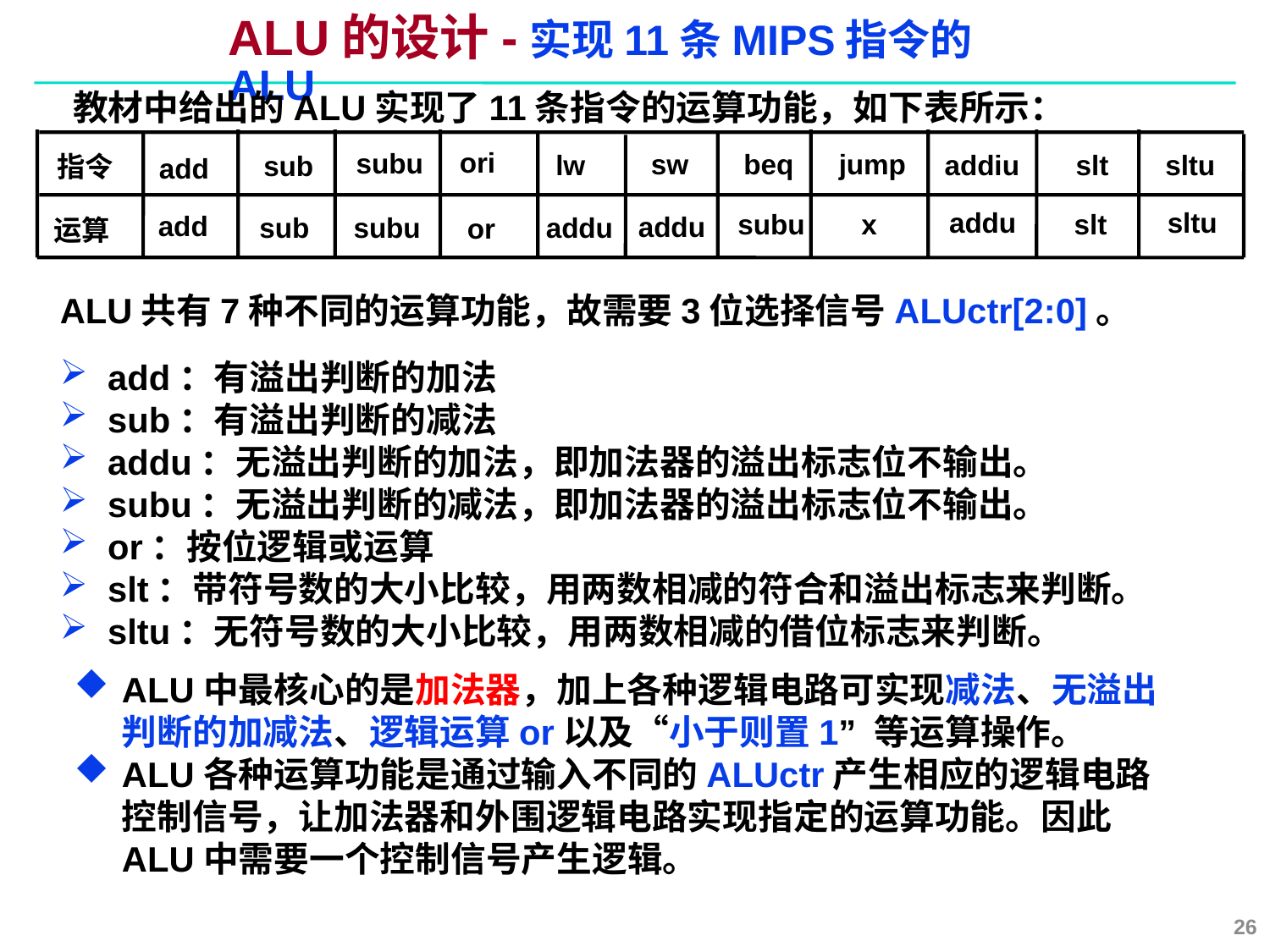

ALU的设计-实现11条MIPS指令的ALU
教材中给出的ALU实现了11条指令的运算功能，如下表所示：

ori
sw
beq
jump
lw

 subu
x
addu
addu
or
运算

指令

 subu
addiu
slt
sltu
 sub
add
addu
sltu
slt
add
 subu
 sub
ALU共有7种不同的运算功能，故需要3位选择信号ALUctr[2:0]。
add：有溢出判断的加法
sub：有溢出判断的减法
addu：无溢出判断的加法，即加法器的溢出标志位不输出。
subu：无溢出判断的减法，即加法器的溢出标志位不输出。
or：按位逻辑或运算
slt：带符号数的大小比较，用两数相减的符合和溢出标志来判断。
sltu：无符号数的大小比较，用两数相减的借位标志来判断。
ALU中最核心的是加法器，加上各种逻辑电路可实现减法、无溢出判断的加减法、逻辑运算or以及“小于则置1” 等运算操作。
ALU各种运算功能是通过输入不同的ALUctr产生相应的逻辑电路控制信号，让加法器和外围逻辑电路实现指定的运算功能。因此ALU中需要一个控制信号产生逻辑。
26